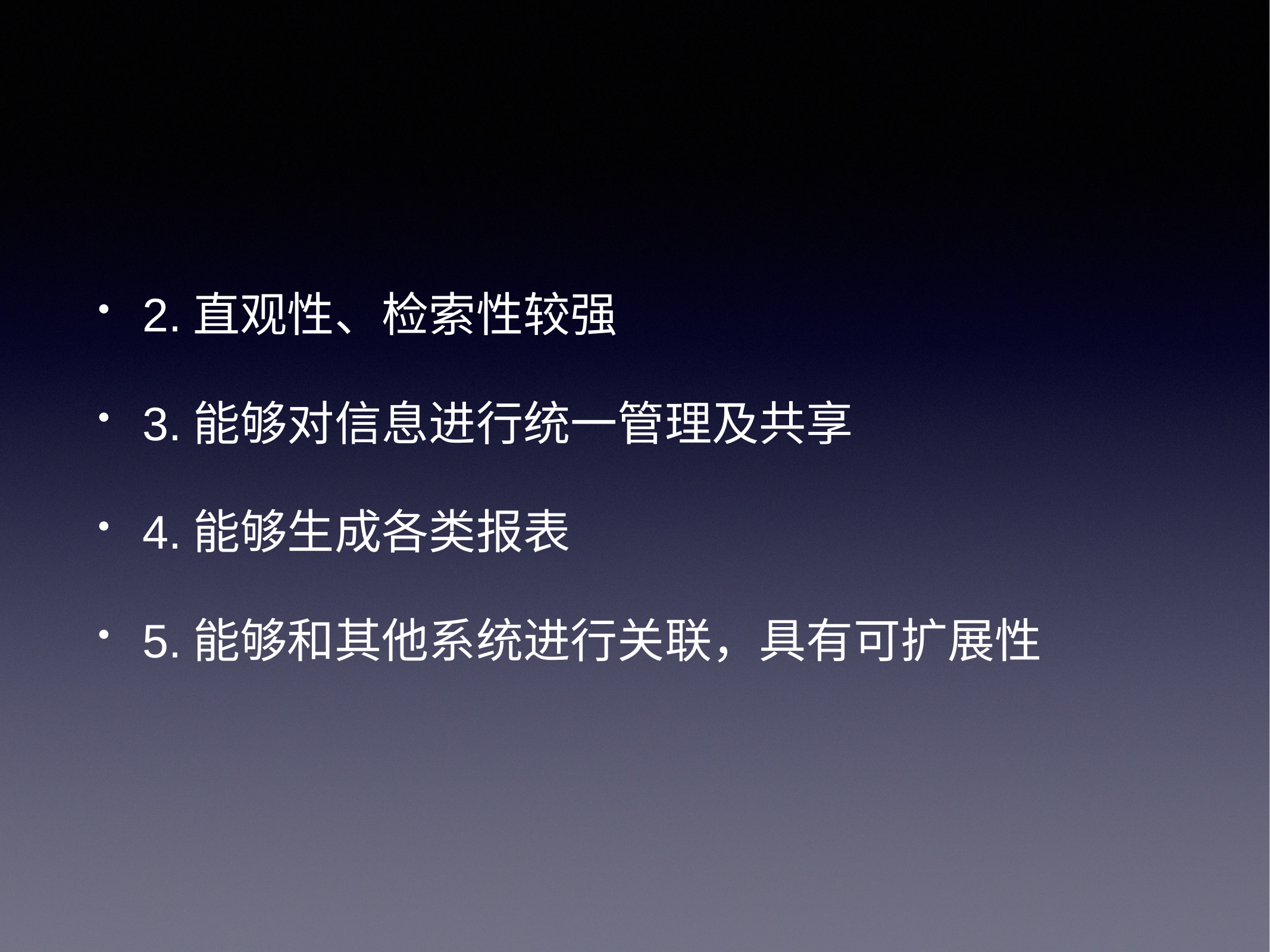

2.直观性、检索性较强
3.能够对信息进行统一管理及共享
4.能够生成各类报表
5.能够和其他系统进行关联，具有可扩展性